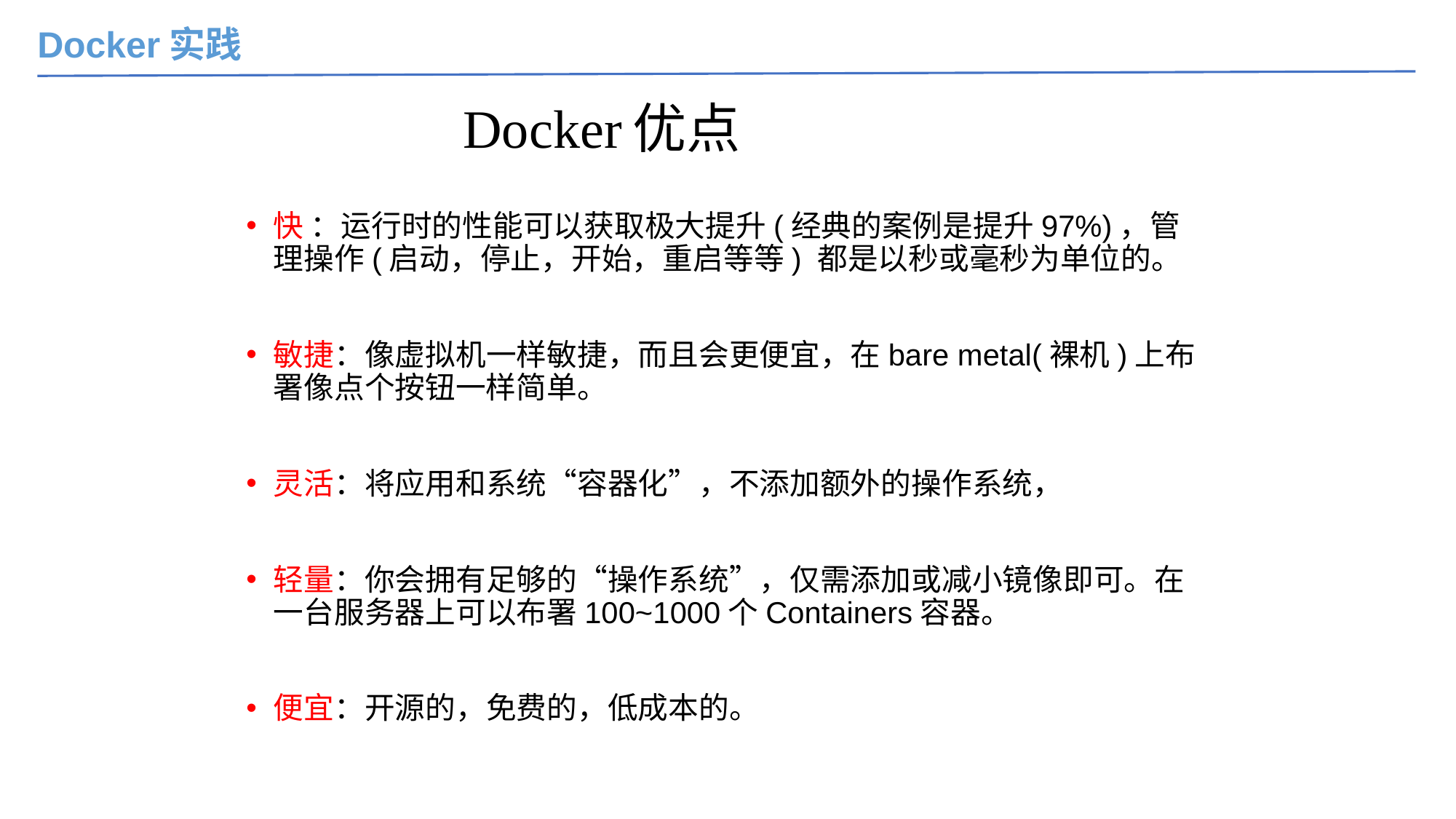

Docker实践
# Docker优点
快 ：运行时的性能可以获取极大提升(经典的案例是提升97%)，管理操作(启动，停止，开始，重启等等) 都是以秒或毫秒为单位的。

敏捷：像虚拟机一样敏捷，而且会更便宜，在bare metal(裸机)上布署像点个按钮一样简单。

灵活：将应用和系统“容器化”，不添加额外的操作系统，

轻量：你会拥有足够的“操作系统”，仅需添加或减小镜像即可。在一台服务器上可以布署100~1000个Containers容器。

便宜：开源的，免费的，低成本的。